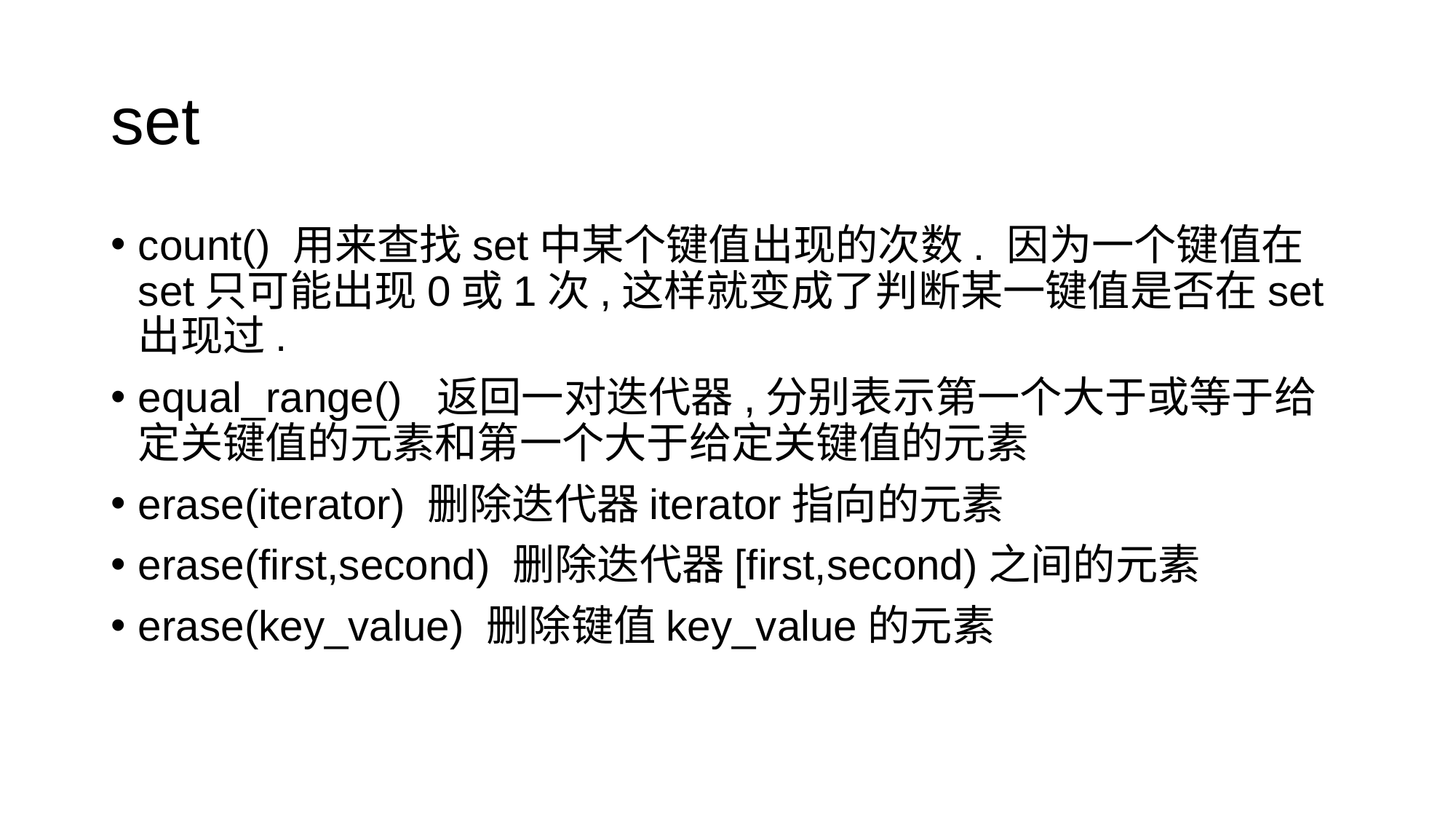

# set
count() 用来查找set中某个键值出现的次数. 因为一个键值在set只可能出现0或1次,这样就变成了判断某一键值是否在set出现过.
equal_range()  返回一对迭代器,分别表示第一个大于或等于给定关键值的元素和第一个大于给定关键值的元素
erase(iterator) 删除迭代器iterator指向的元素
erase(first,second) 删除迭代器[first,second)之间的元素
erase(key_value) 删除键值key_value的元素